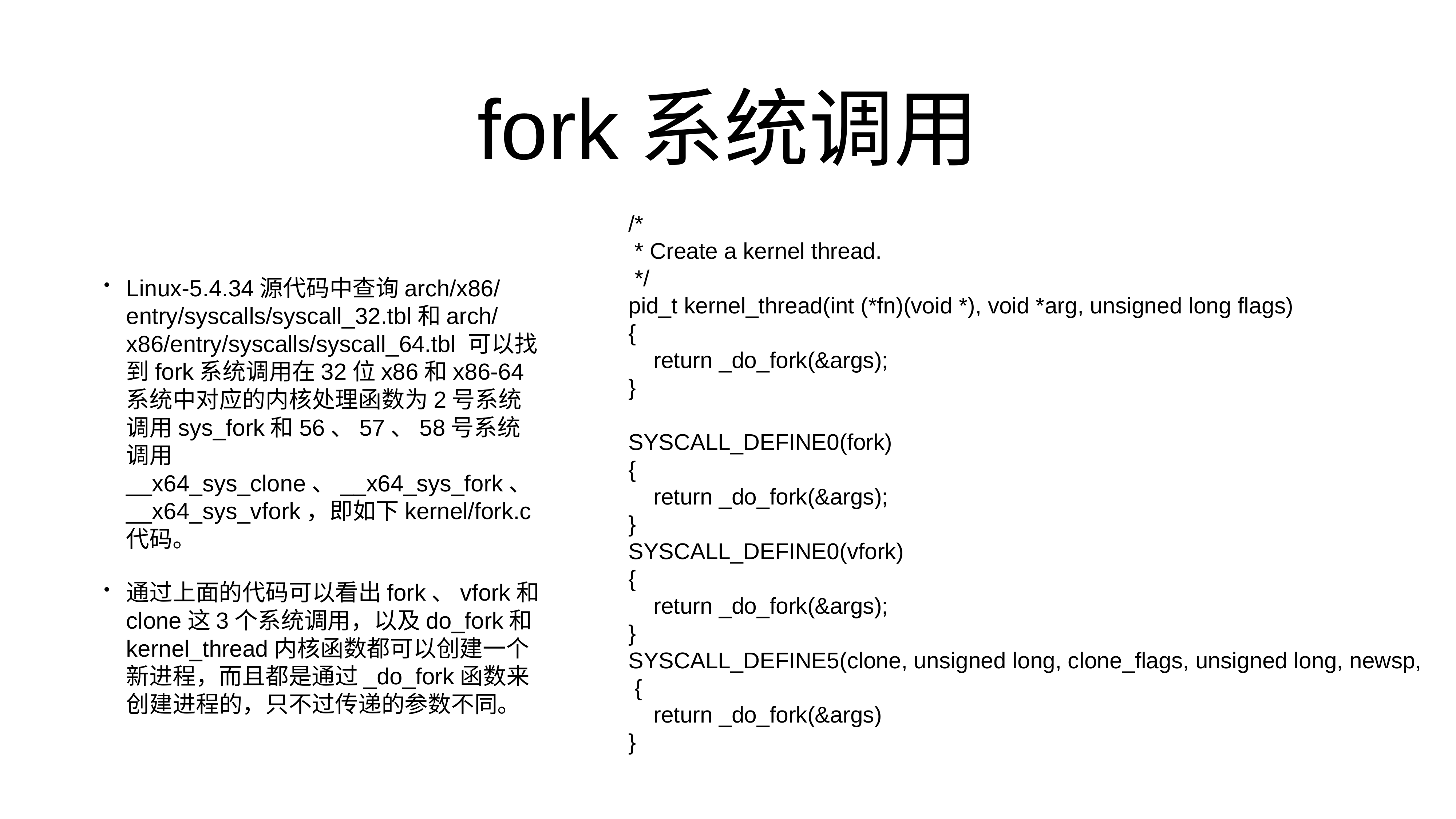

# fork系统调用

/*
 * Create a kernel thread.
 */
pid_t kernel_thread(int (*fn)(void *), void *arg, unsigned long flags)
{
    return _do_fork(&args);
}

SYSCALL_DEFINE0(fork)
{
    return _do_fork(&args);
}
SYSCALL_DEFINE0(vfork)
{
    return _do_fork(&args);
}
SYSCALL_DEFINE5(clone, unsigned long, clone_flags, unsigned long, newsp,
 {
    return _do_fork(&args)
}

Linux-5.4.34源代码中查询arch/x86/entry/syscalls/syscall_32.tbl和arch/x86/entry/syscalls/syscall_64.tbl 可以找到fork系统调用在32位x86和x86-64系统中对应的内核处理函数为2号系统调用sys_fork和56、57、58号系统调用__x64_sys_clone、__x64_sys_fork、__x64_sys_vfork，即如下kernel/fork.c代码。
通过上面的代码可以看出fork、vfork和clone这3个系统调用，以及do_fork和kernel_thread内核函数都可以创建一个新进程，而且都是通过_do_fork函数来创建进程的，只不过传递的参数不同。